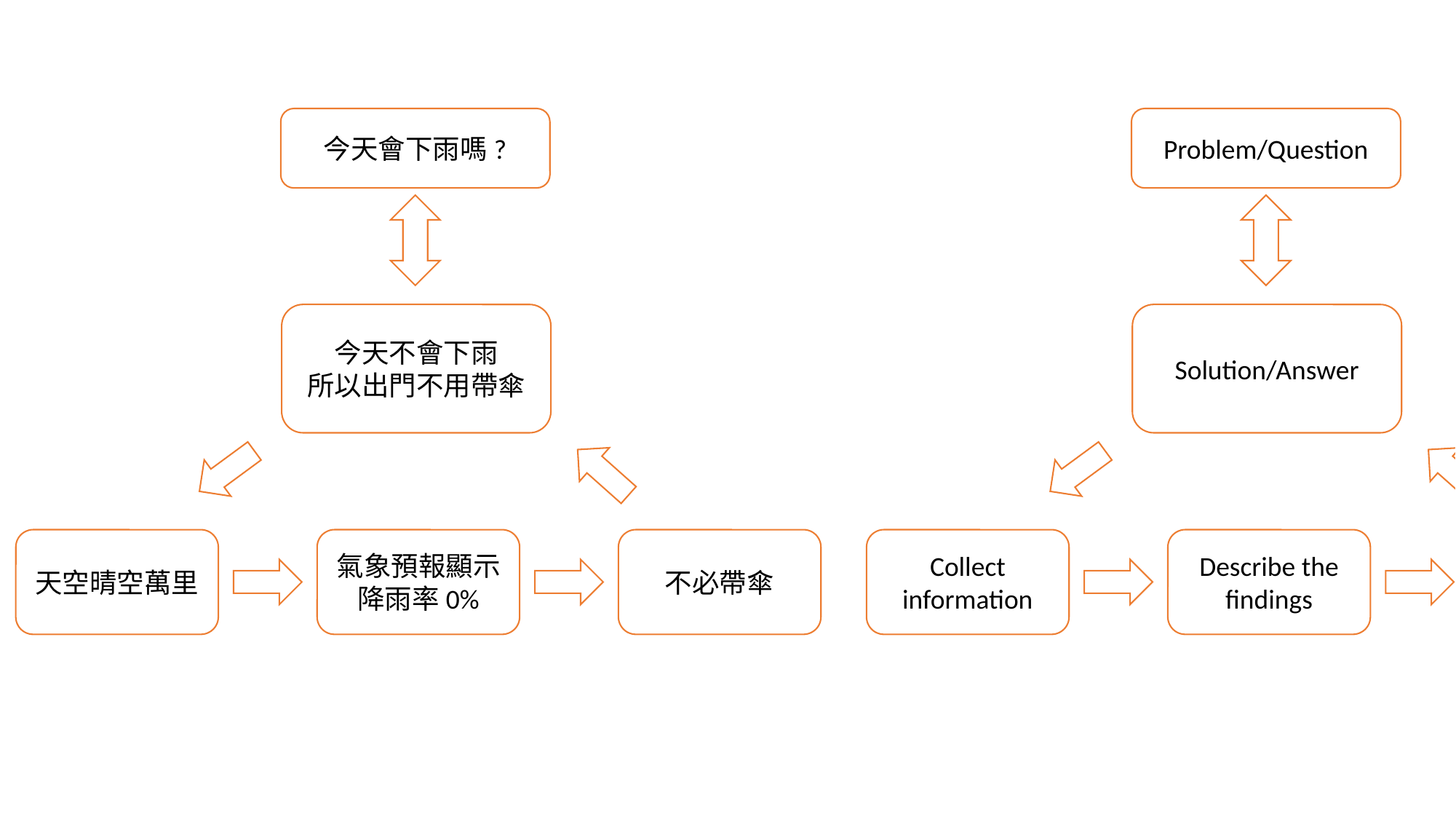

今天會下雨嗎?

今天不會下雨
所以出門不用帶傘
天空晴空萬里
不必帶傘
氣象預報顯示
降雨率0%

Problem/Question

Solution/Answer
Collect information
Draw conclusions
Describe the findings